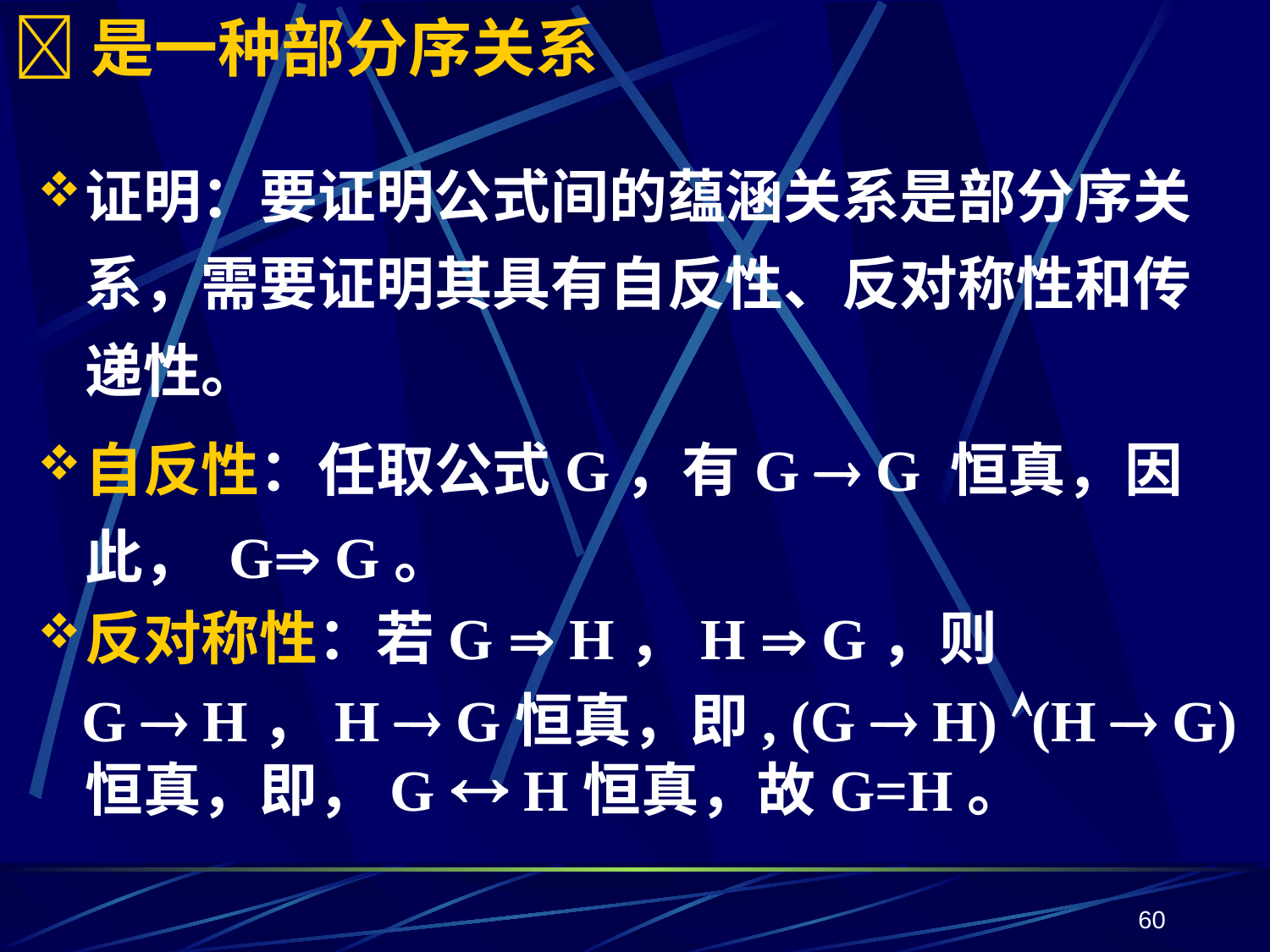

# ⇒是一种部分序关系
证明：要证明公式间的蕴涵关系是部分序关系，需要证明其具有自反性、反对称性和传递性。
自反性：任取公式G，有G → G 恒真，因此， G⇒ G。
反对称性：若G ⇒ H，H ⇒ G，则
   G → H，H → G恒真，即, (G → H) ∧(H → G)恒真，即，G ↔ H恒真，故G=H。

60